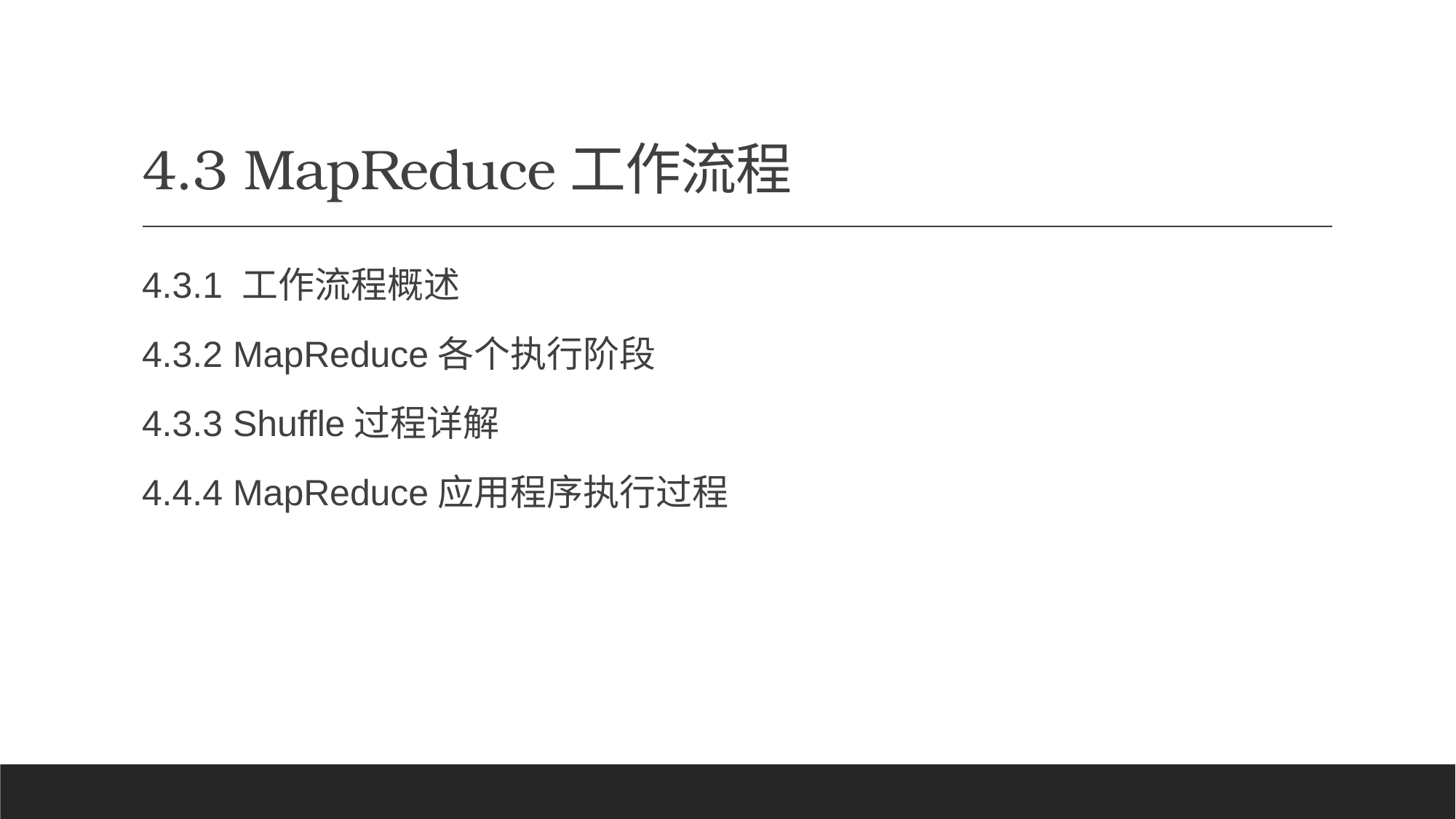

# 4.3 MapReduce工作流程
4.3.1 工作流程概述
4.3.2 MapReduce各个执行阶段
4.3.3 Shuffle过程详解
4.4.4 MapReduce应用程序执行过程